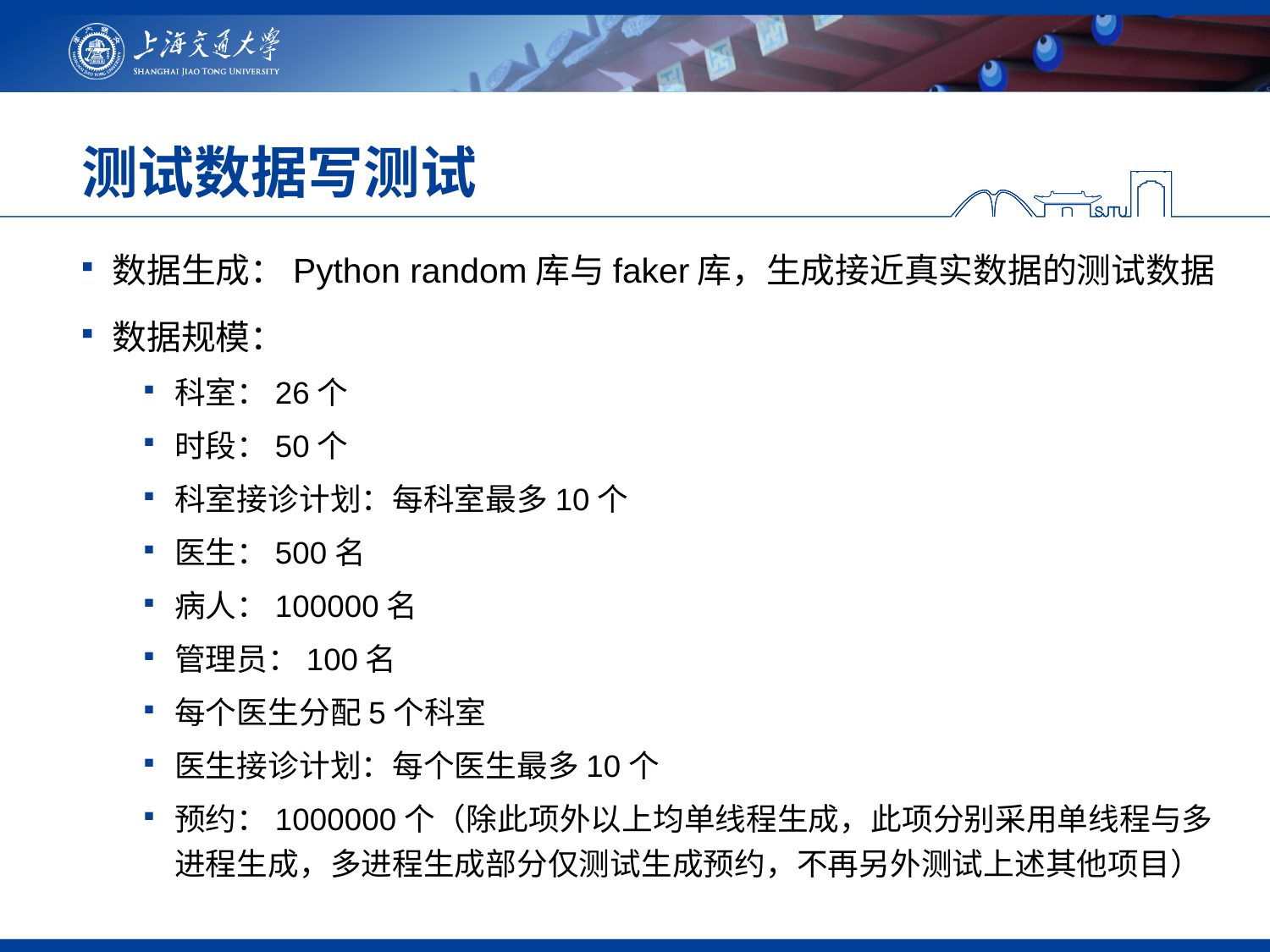

# 测试数据写测试
数据生成：Python random库与faker库，生成接近真实数据的测试数据
数据规模：
科室：26个
时段：50个
科室接诊计划：每科室最多10个
医生：500名
病人：100000名
管理员：100名
每个医生分配5个科室
医生接诊计划：每个医生最多10个
预约：1000000个（除此项外以上均单线程生成，此项分别采用单线程与多进程生成，多进程生成部分仅测试生成预约，不再另外测试上述其他项目）